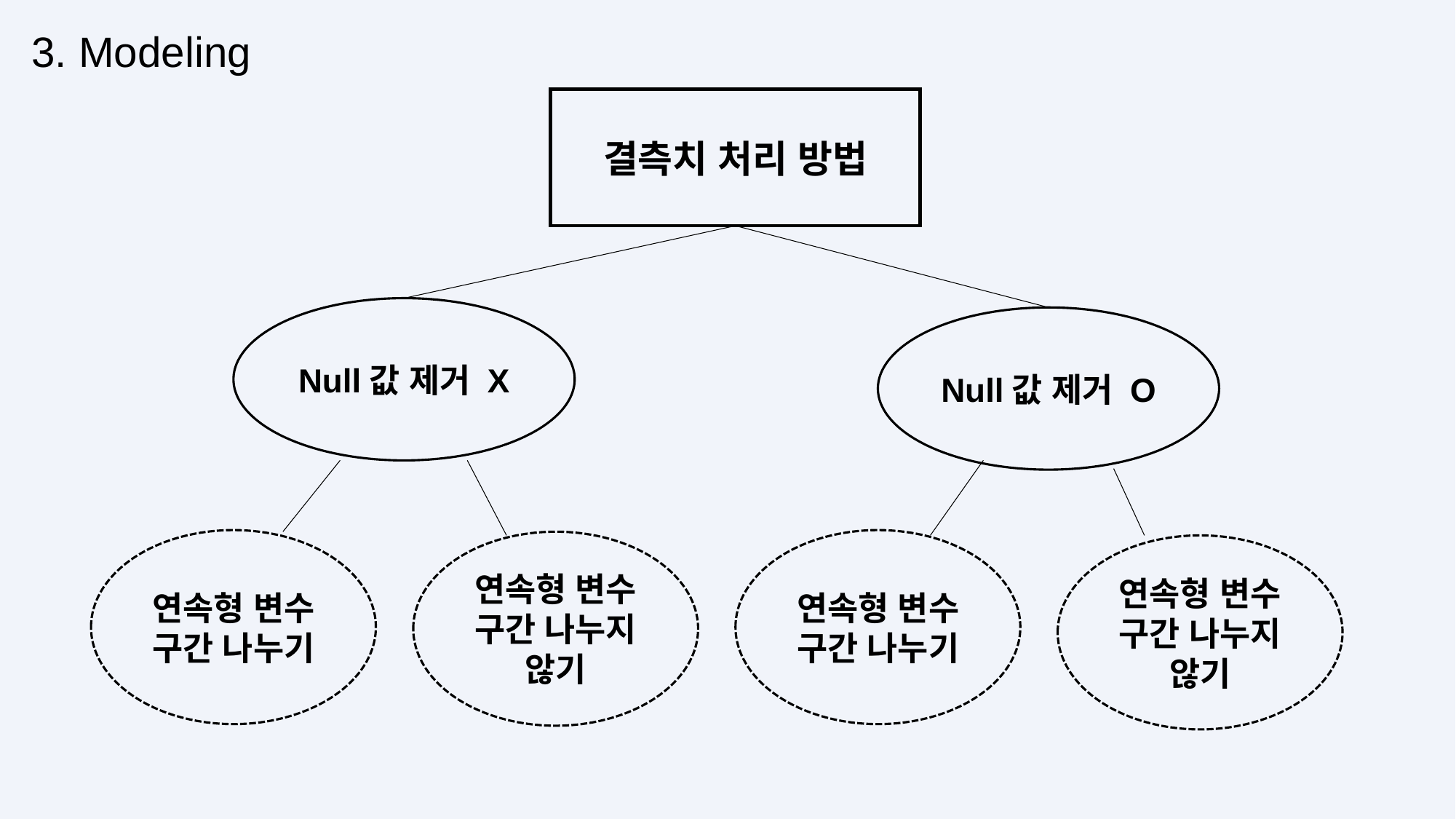

3. Modeling
결측치 처리 방법
Null값 제거 X
Null값 제거 O
연속형 변수
구간 나누기
연속형 변수
구간 나누기
연속형 변수
구간 나누지
않기
연속형 변수
구간 나누지
않기